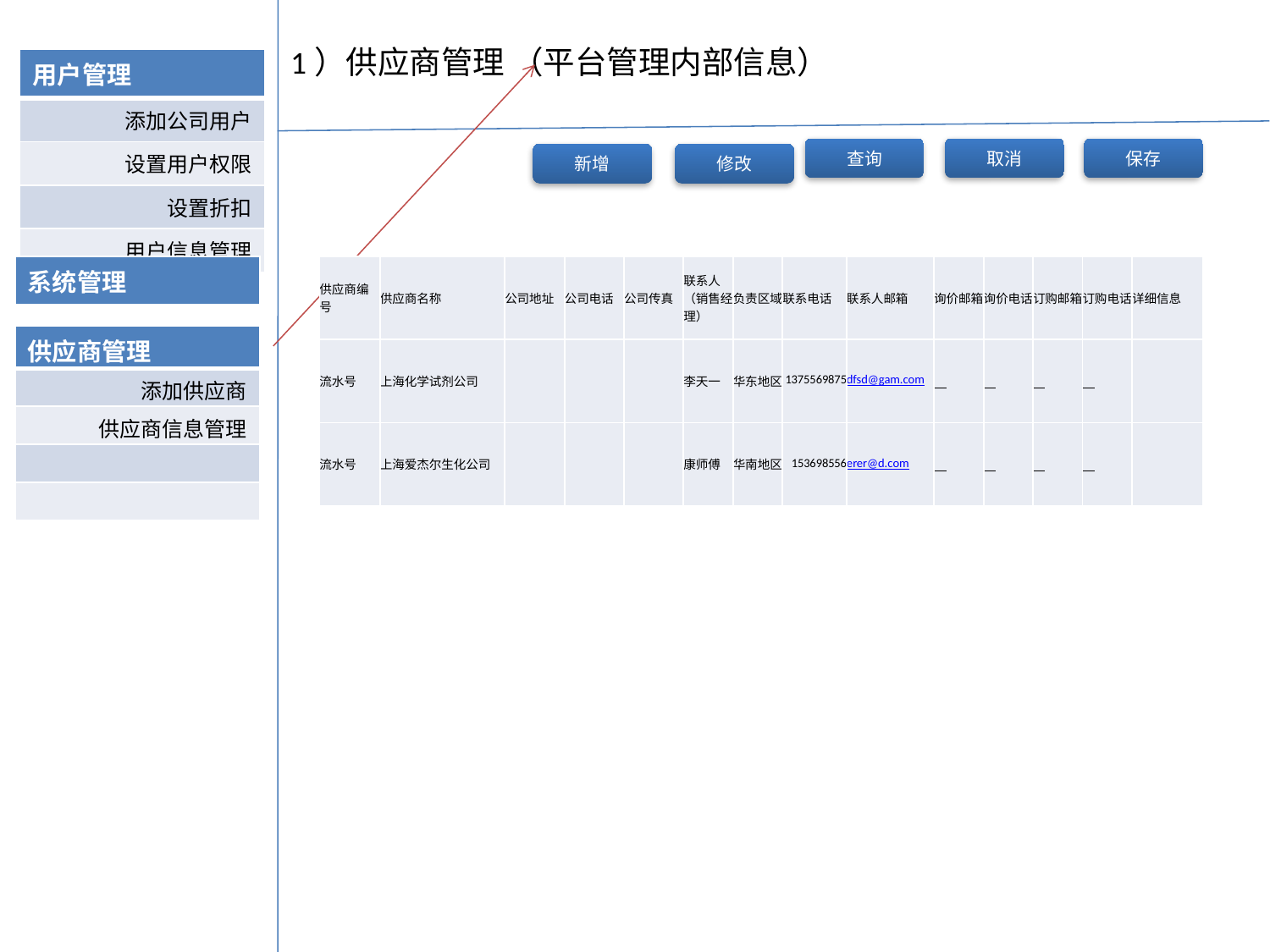

1）供应商管理 （平台管理内部信息）
| 用户管理 |
| --- |
| 添加公司用户 |
| 设置用户权限 |
| 设置折扣 |
| 用户信息管理 |
查询
取消
保存
新增
修改
| 系统管理 |
| --- |
| 供应商编号 | 供应商名称 | 公司地址 | 公司电话 | 公司传真 | 联系人（销售经理） | 负责区域 | 联系电话 | 联系人邮箱 | 询价邮箱 | 询价电话 | 订购邮箱 | 订购电话 | 详细信息 |
| --- | --- | --- | --- | --- | --- | --- | --- | --- | --- | --- | --- | --- | --- |
| 流水号 | 上海化学试剂公司 |  |  |  | 李天一 | 华东地区 | 1375569875 | dfsd@gam.com |  |  |  |  |  |
| 流水号 | 上海爱杰尔生化公司 |  |  |  | 康师傅 | 华南地区 | 153698556 | erer@d.com |  |  |  |  |  |
| 供应商管理 |
| --- |
| 添加供应商 |
| 供应商信息管理 |
|  |
|  |